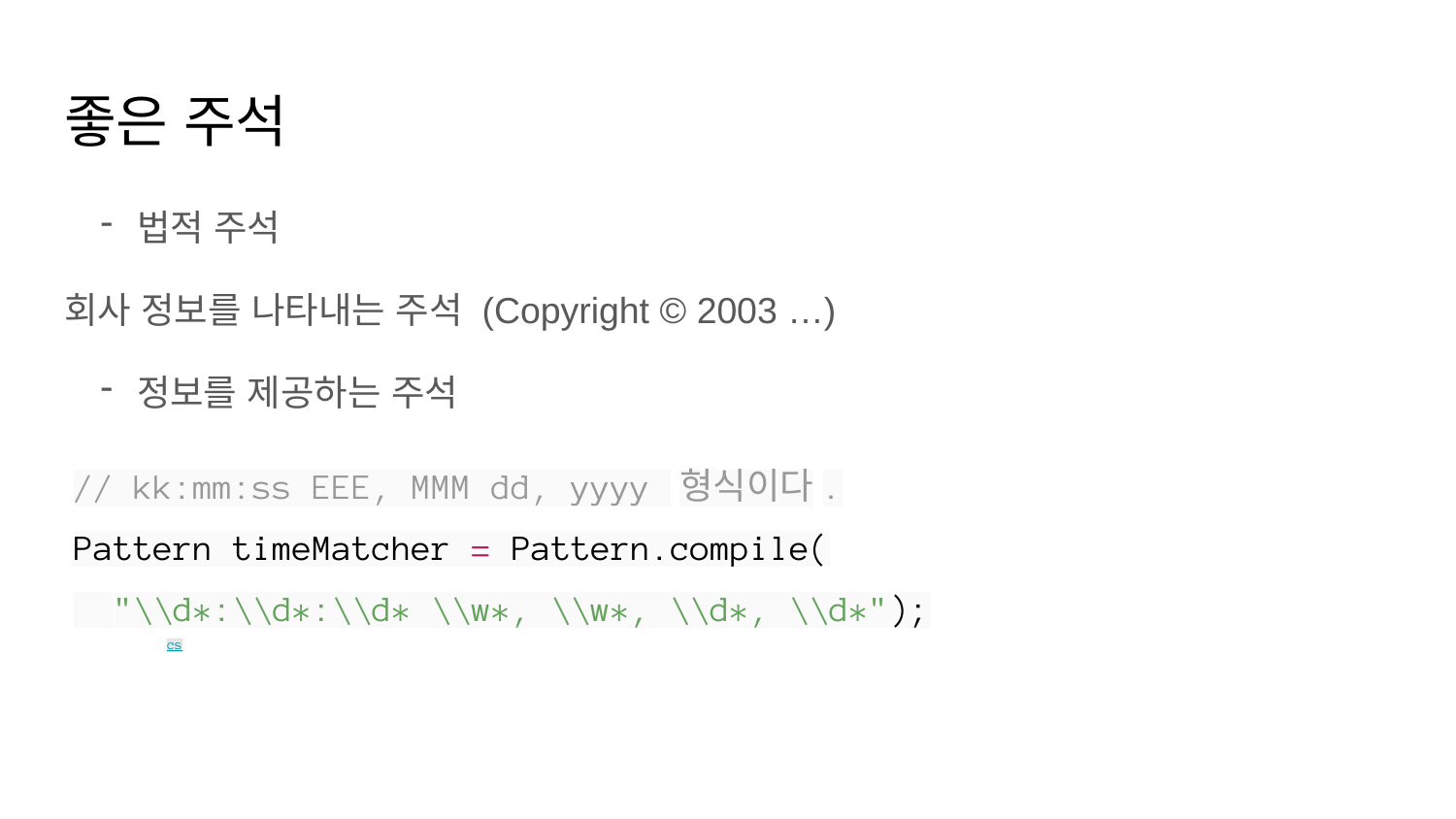

# 좋은 주석
법적 주석
회사 정보를 나타내는 주석 (Copyright © 2003 …)
정보를 제공하는 주석
// kk:mm:ss EEE, MMM dd, yyyy 형식이다.
Pattern timeMatcher = Pattern.compile(
  "\\d*:\\d*:\\d* \\w*, \\w*, \\d*, \\d*");
cs